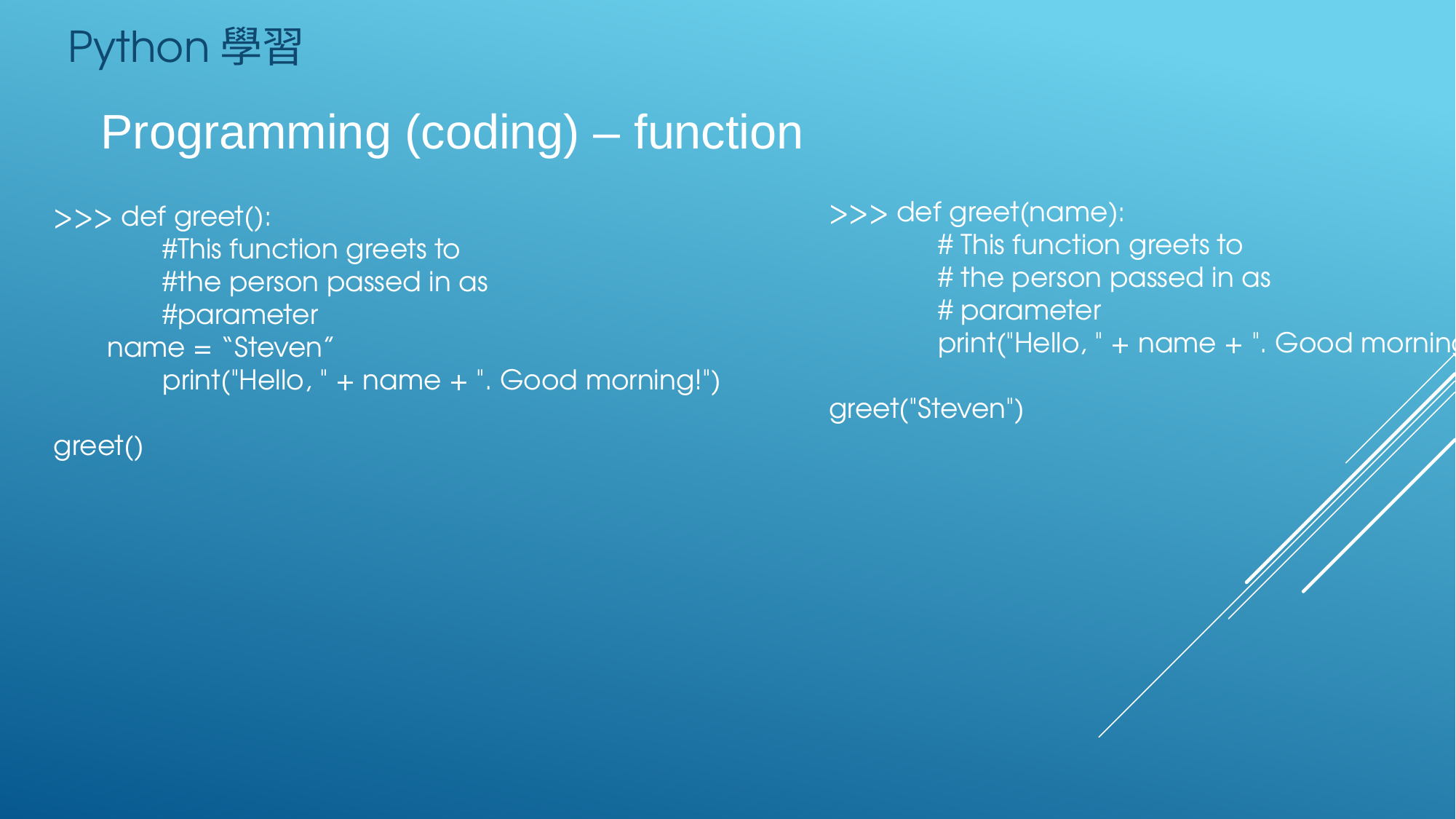

Python學習
Programming (coding) – function
>>> def greet(name):
	# This function greets to
	# the person passed in as
	# parameter
	print("Hello, " + name + ". Good morning!")

greet("Steven")
>>> def greet():
	#This function greets to
	#the person passed in as
	#parameter
       name = “Steven”
	print("Hello, " + name + ". Good morning!")

greet()